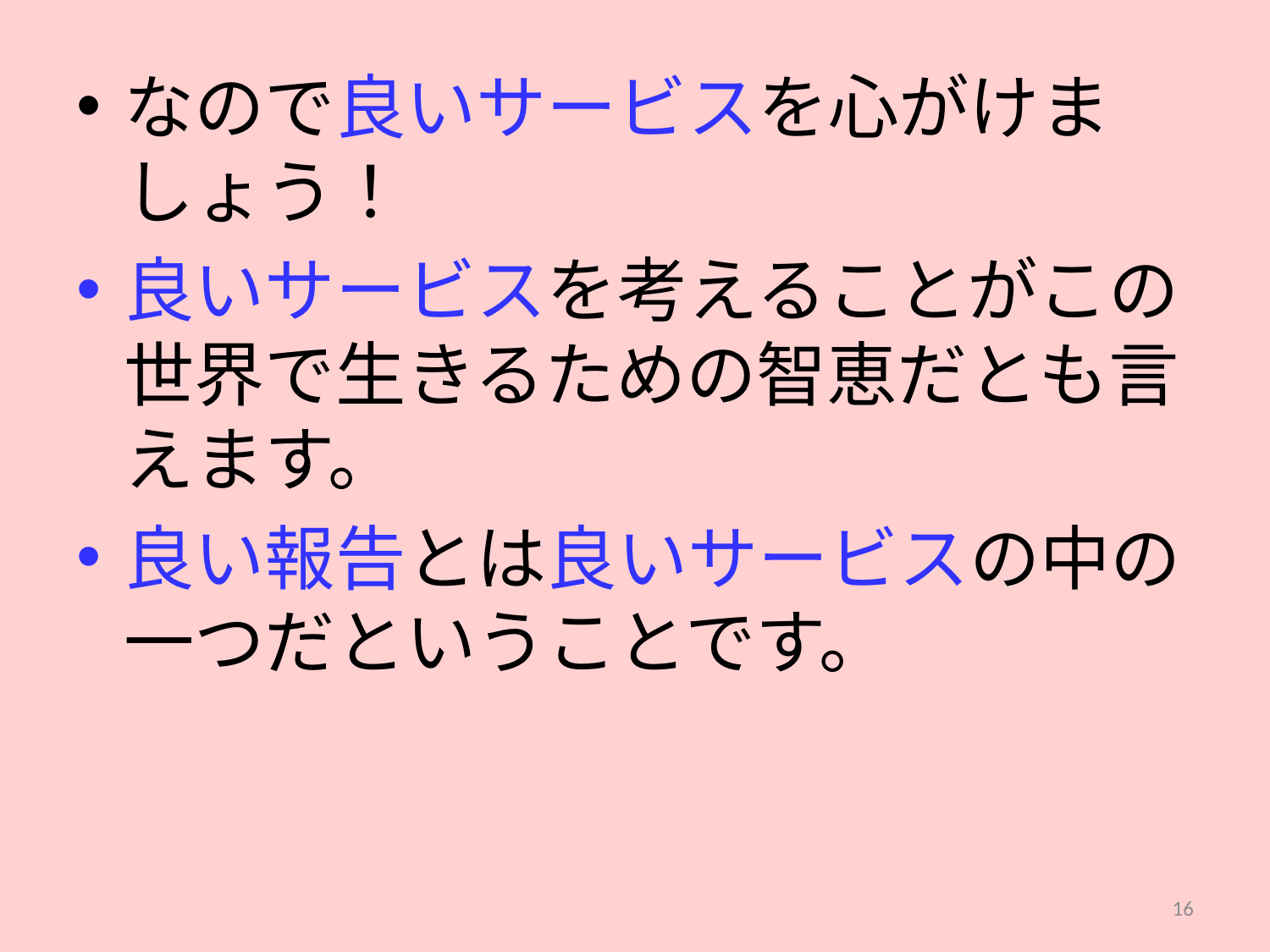

なので良いサービスを心がけましょう！
良いサービスを考えることがこの世界で生きるための智恵だとも言えます。
良い報告とは良いサービスの中の一つだということです。
16